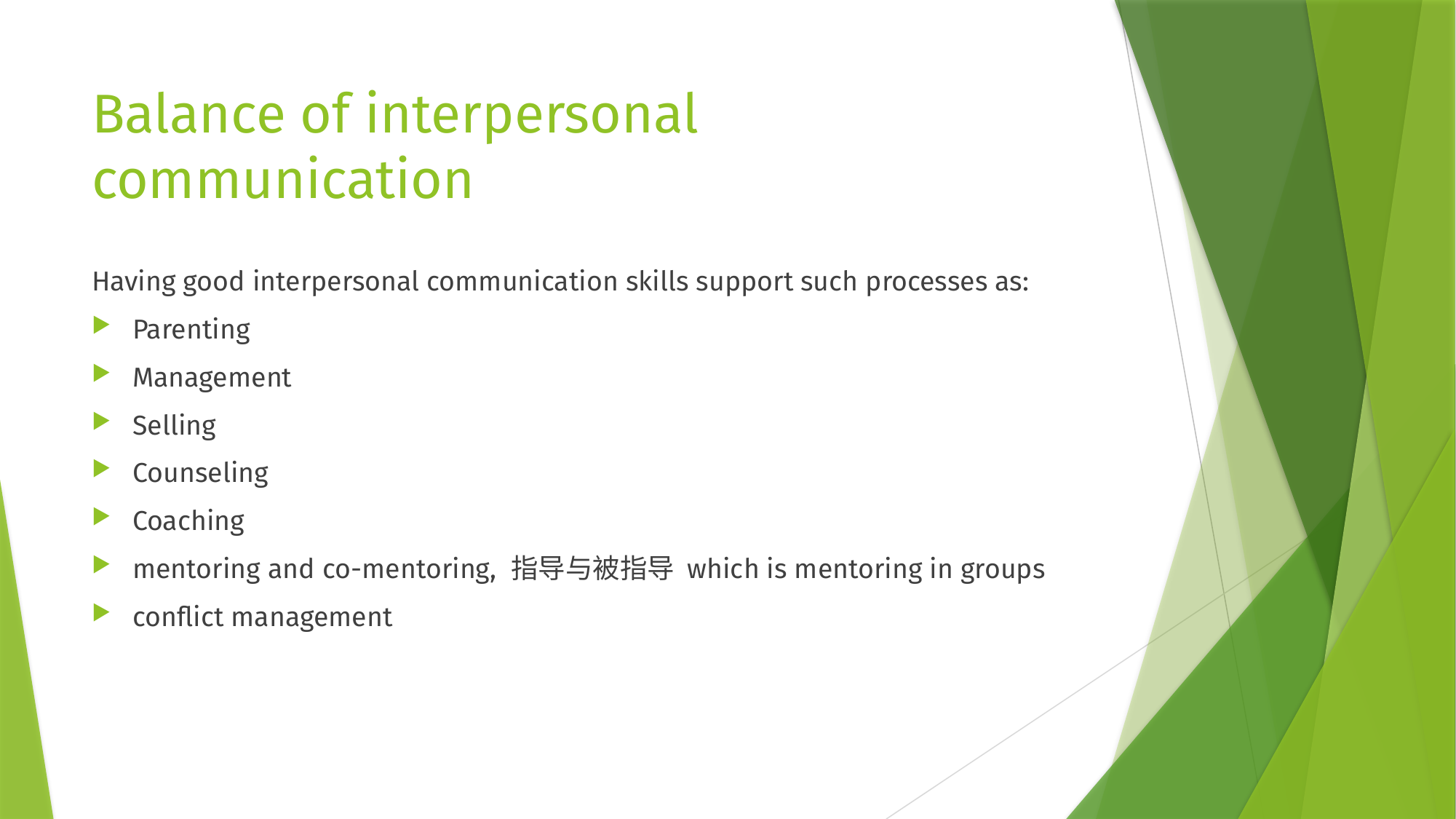

# Balance of interpersonal communication
Having good interpersonal communication skills support such processes as:
Parenting
Management
Selling
Counseling
Coaching
mentoring and co-mentoring, 指导与被指导 which is mentoring in groups
conflict management